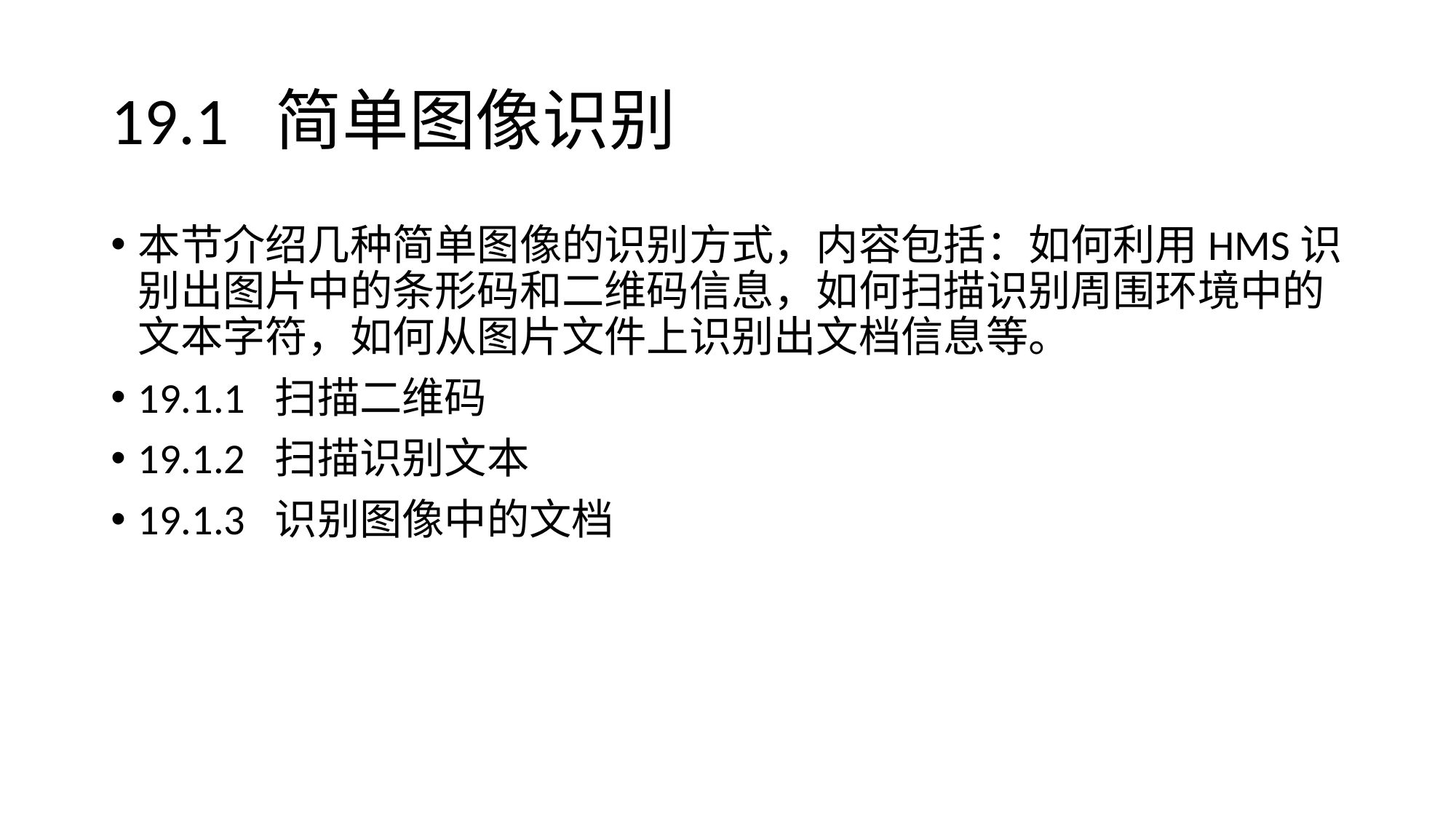

# 19.1  简单图像识别
本节介绍几种简单图像的识别方式，内容包括：如何利用HMS识别出图片中的条形码和二维码信息，如何扫描识别周围环境中的文本字符，如何从图片文件上识别出文档信息等。
19.1.1  扫描二维码
19.1.2  扫描识别文本
19.1.3  识别图像中的文档